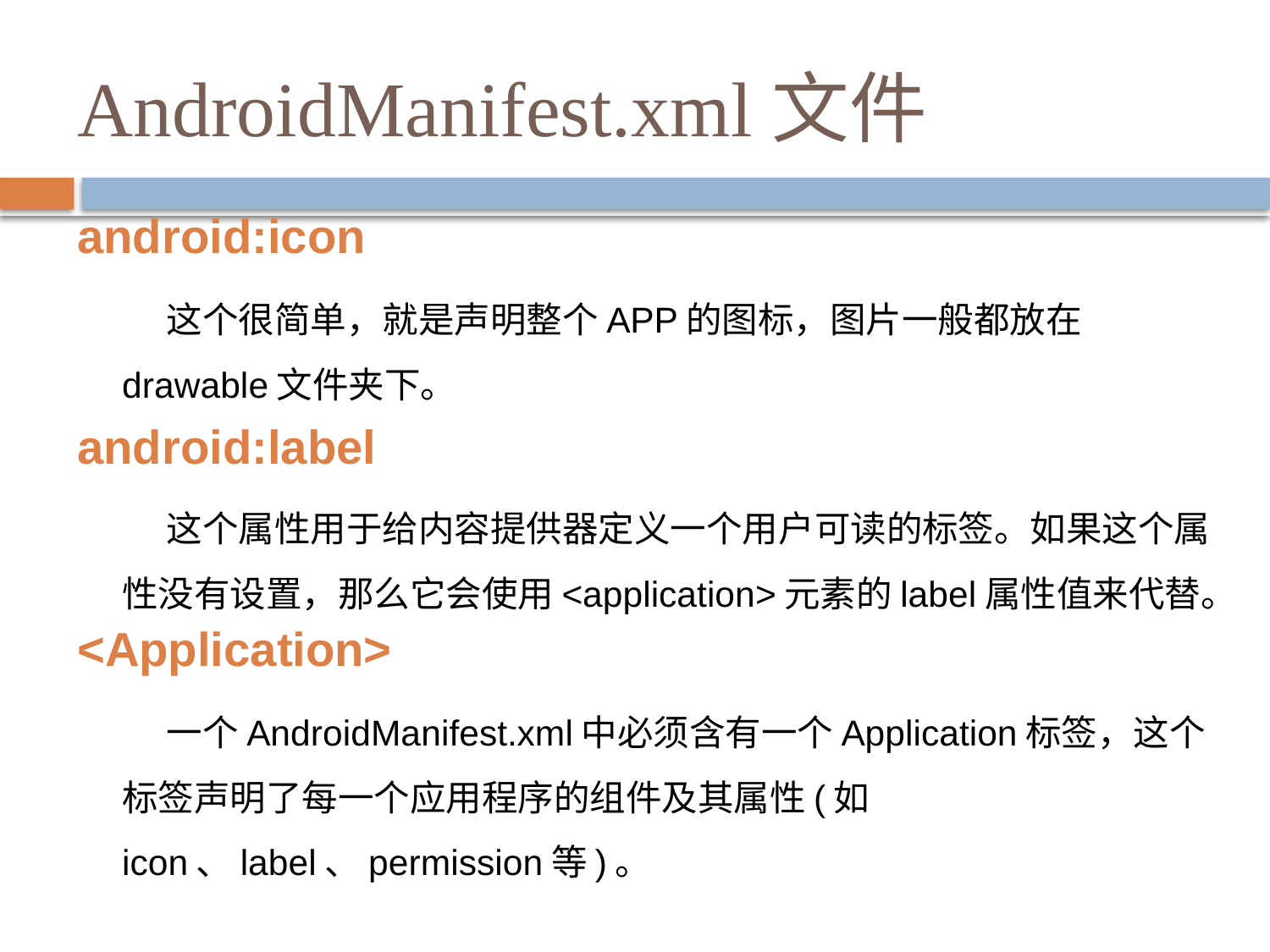

# AndroidManifest.xml文件
android:icon
这个很简单，就是声明整个APP的图标，图片一般都放在drawable文件夹下。
android:label
这个属性用于给内容提供器定义一个用户可读的标签。如果这个属性没有设置，那么它会使用<application>元素的label属性值来代替。
<Application>
一个AndroidManifest.xml中必须含有一个Application标签，这个标签声明了每一个应用程序的组件及其属性(如icon、label、permission等)。